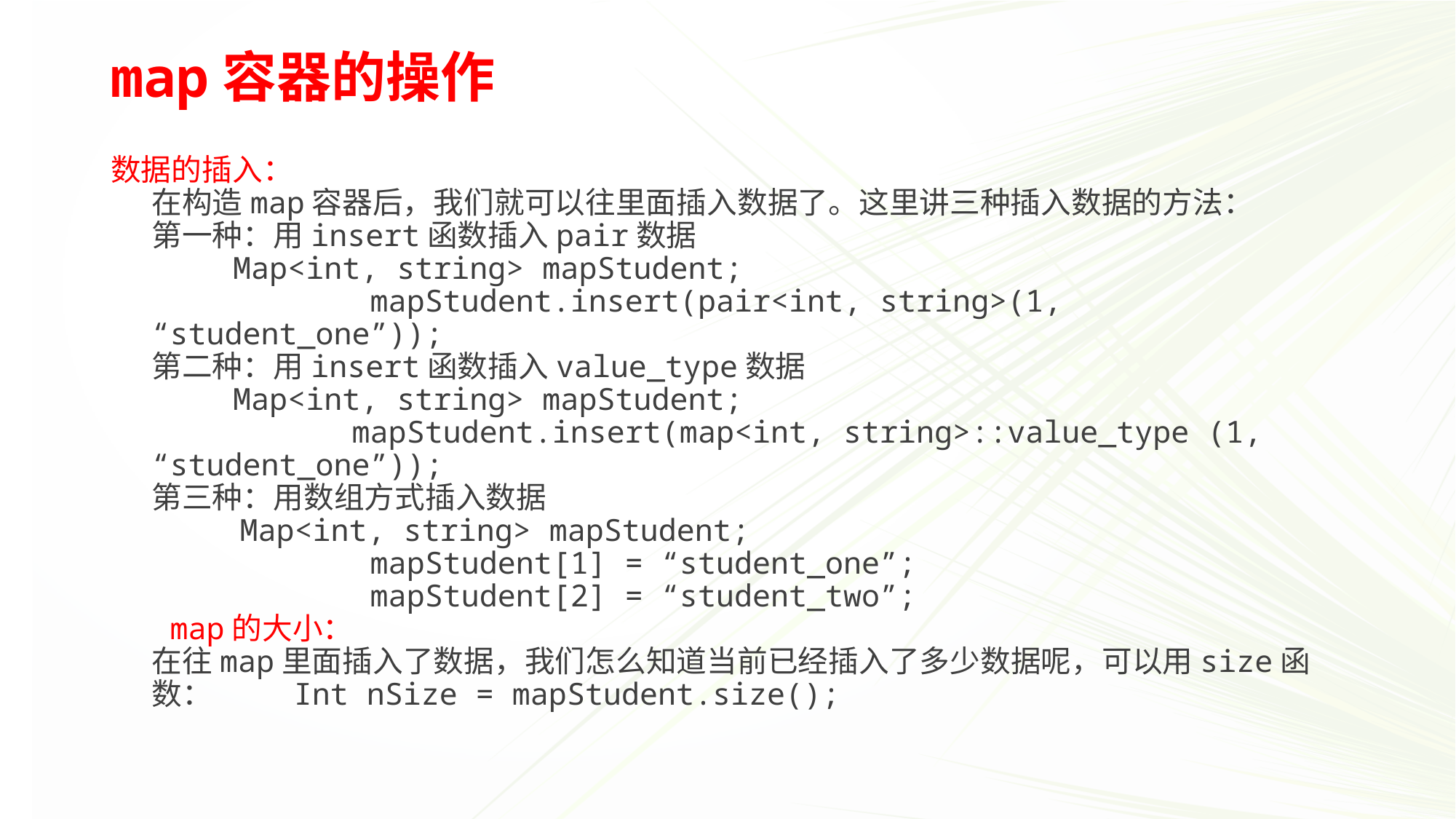

# map容器的操作
数据的插入：
在构造map容器后，我们就可以往里面插入数据了。这里讲三种插入数据的方法：
第一种：用insert函数插入pair数据
           Map<int, string> mapStudent;
            mapStudent.insert(pair<int, string>(1, “student_one”));
第二种：用insert函数插入value_type数据
           Map<int, string> mapStudent;
           mapStudent.insert(map<int, string>::value_type (1, “student_one”));
第三种：用数组方式插入数据
            Map<int, string> mapStudent;
            mapStudent[1] = “student_one”;
            mapStudent[2] = “student_two”;
 map的大小：
在往map里面插入了数据，我们怎么知道当前已经插入了多少数据呢，可以用size函数：           Int nSize = mapStudent.size();